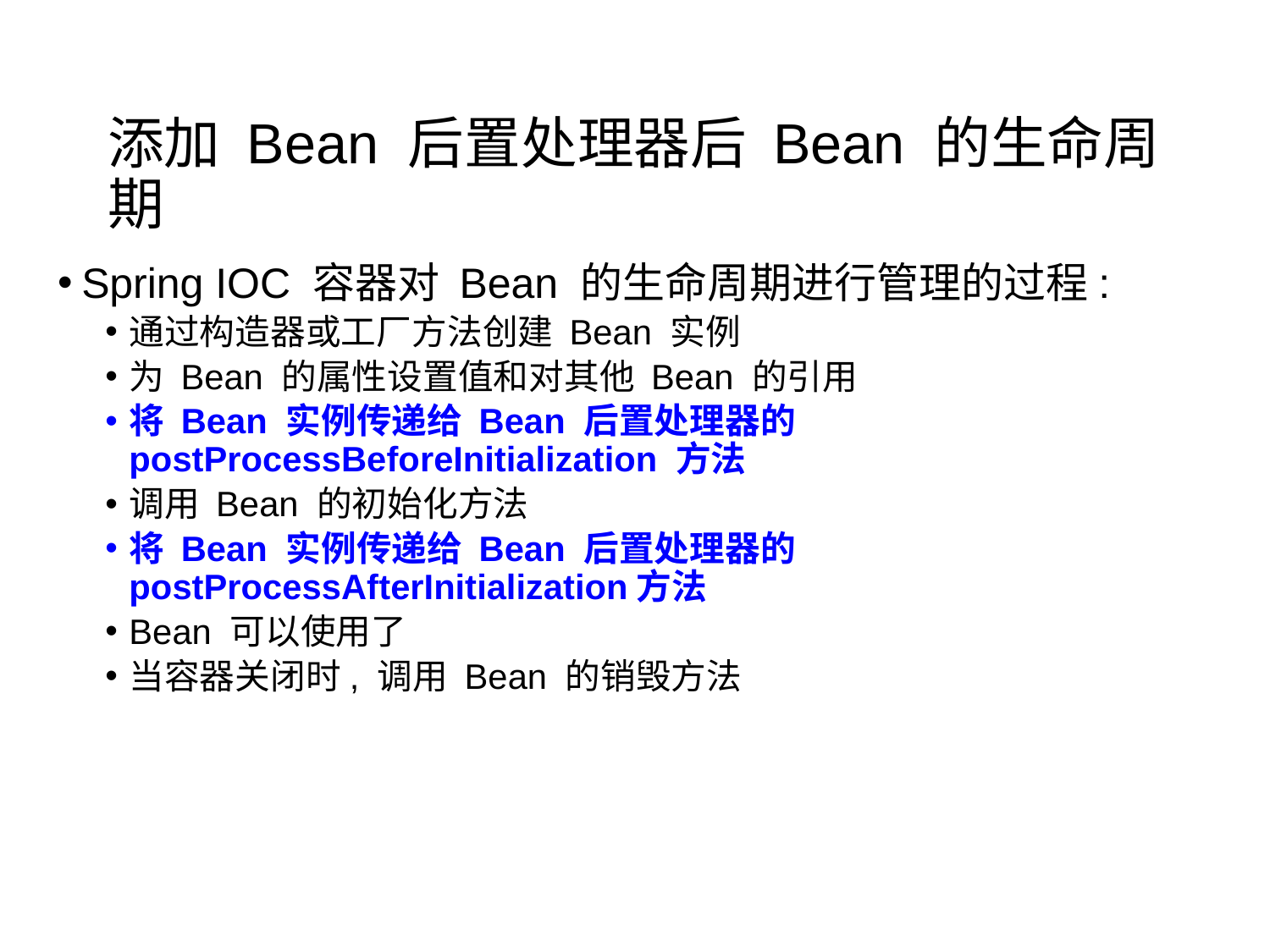

# 添加 Bean 后置处理器后 Bean 的生命周期
Spring IOC 容器对 Bean 的生命周期进行管理的过程:
通过构造器或工厂方法创建 Bean 实例
为 Bean 的属性设置值和对其他 Bean 的引用
将 Bean 实例传递给 Bean 后置处理器的 postProcessBeforeInitialization 方法
调用 Bean 的初始化方法
将 Bean 实例传递给 Bean 后置处理器的 postProcessAfterInitialization方法
Bean 可以使用了
当容器关闭时, 调用 Bean 的销毁方法